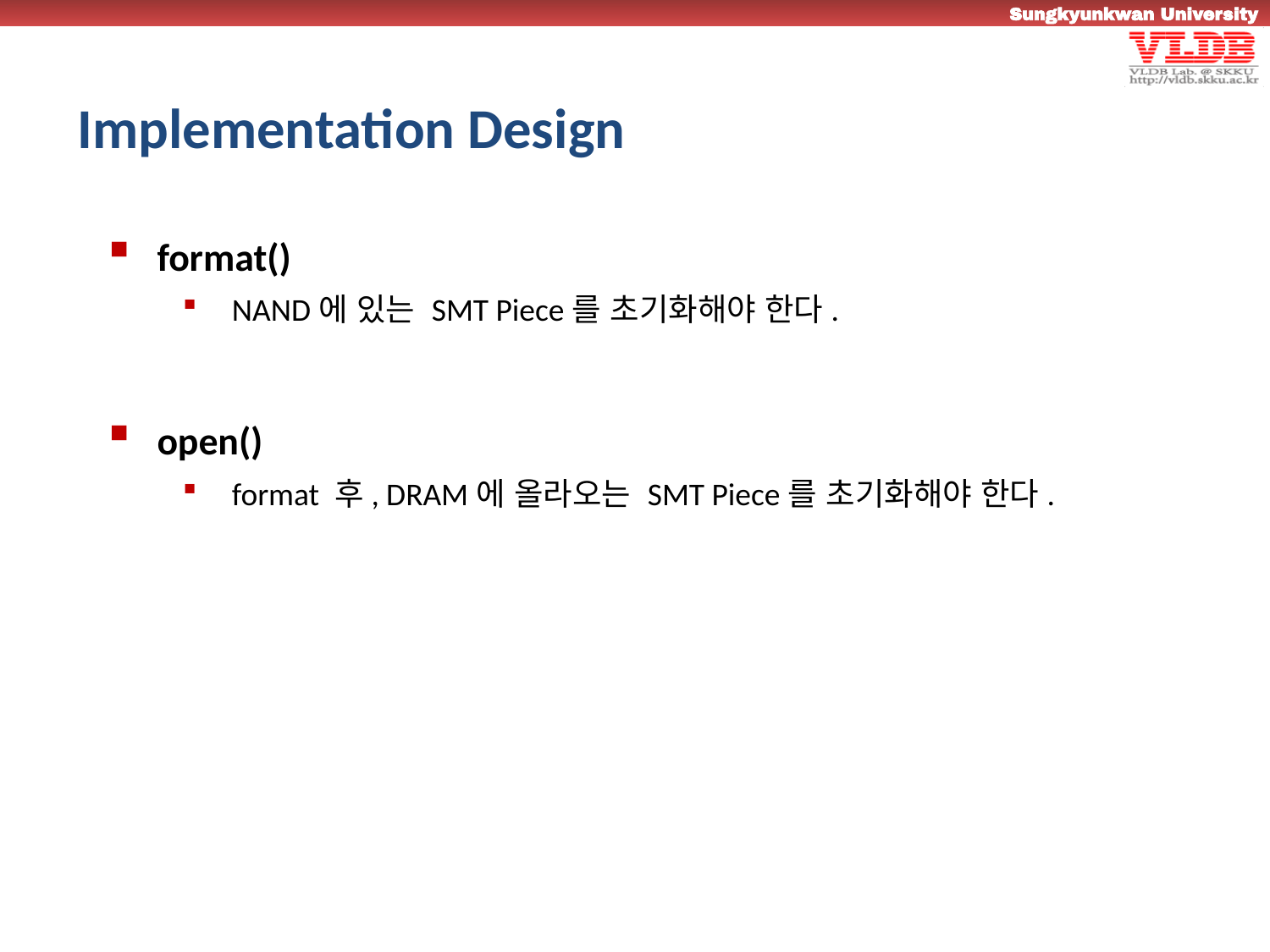

# Implementation Design
format()
NAND에 있는 SMT Piece를 초기화해야 한다.

open()
format 후, DRAM에 올라오는 SMT Piece를 초기화해야 한다.